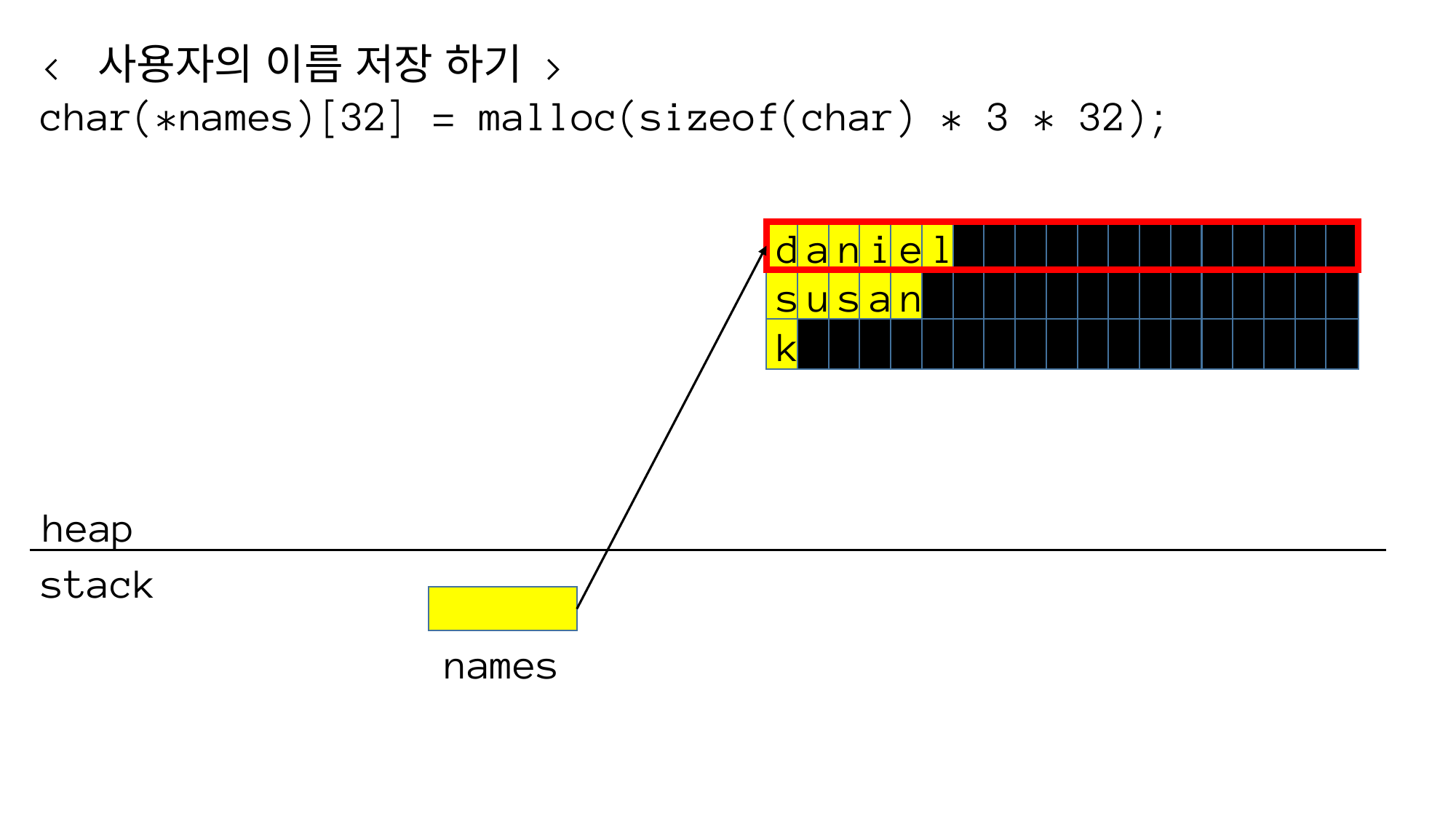

< 사용자의 이름 저장 하기 >
char(*names)[32] = malloc(sizeof(char) * 3 * 32);
d
a
n
i
e
l

s
u
s
a
n

k

heap
stack

names